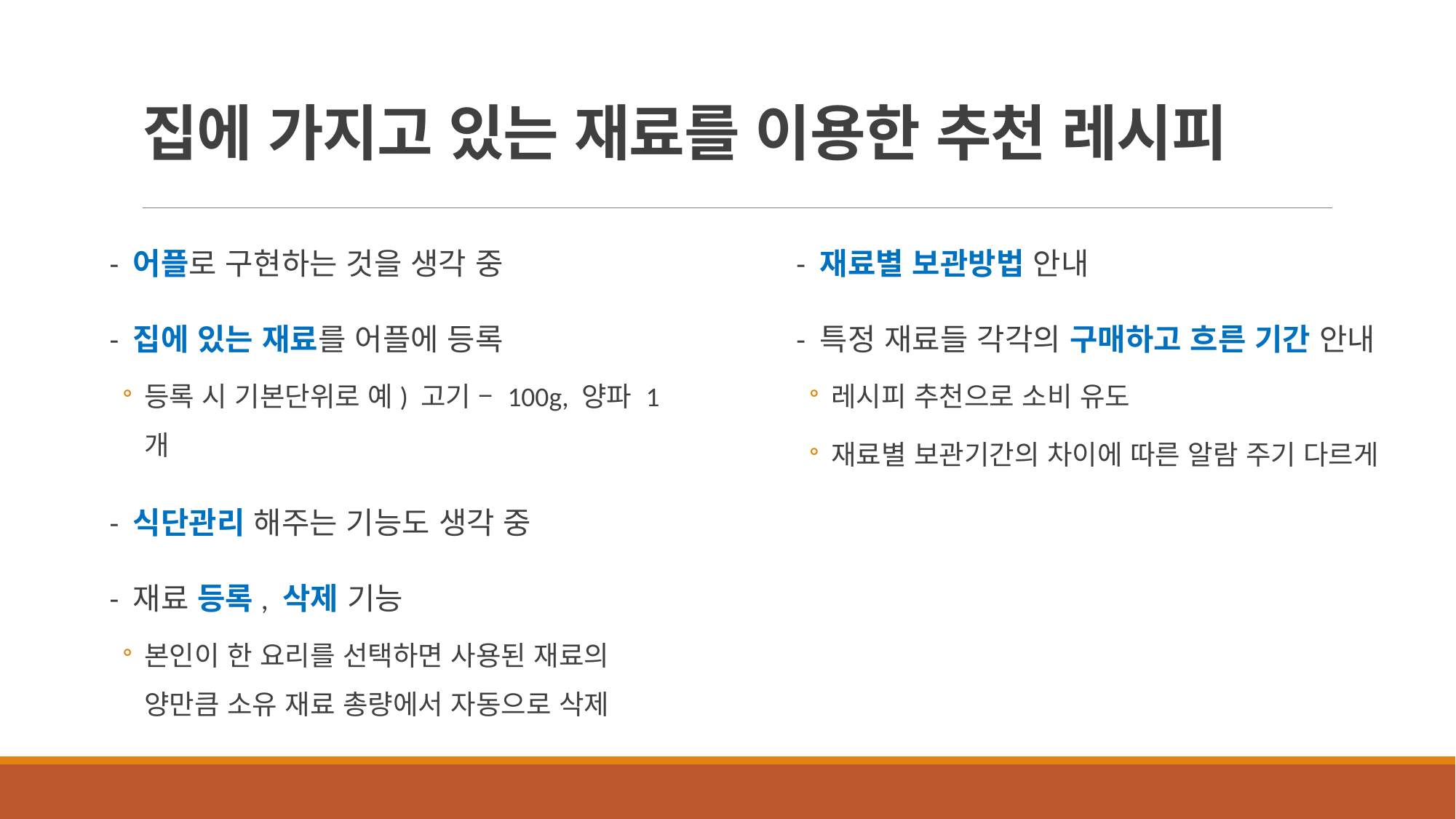

# 집에 가지고 있는 재료를 이용한 추천 레시피
- 어플로 구현하는 것을 생각 중
- 집에 있는 재료를 어플에 등록
등록 시 기본단위로 예) 고기 – 100g, 양파 1개
- 식단관리 해주는 기능도 생각 중
- 재료 등록, 삭제 기능
본인이 한 요리를 선택하면 사용된 재료의 양만큼 소유 재료 총량에서 자동으로 삭제
- 재료별 보관방법 안내
- 특정 재료들 각각의 구매하고 흐른 기간 안내
레시피 추천으로 소비 유도
재료별 보관기간의 차이에 따른 알람 주기 다르게